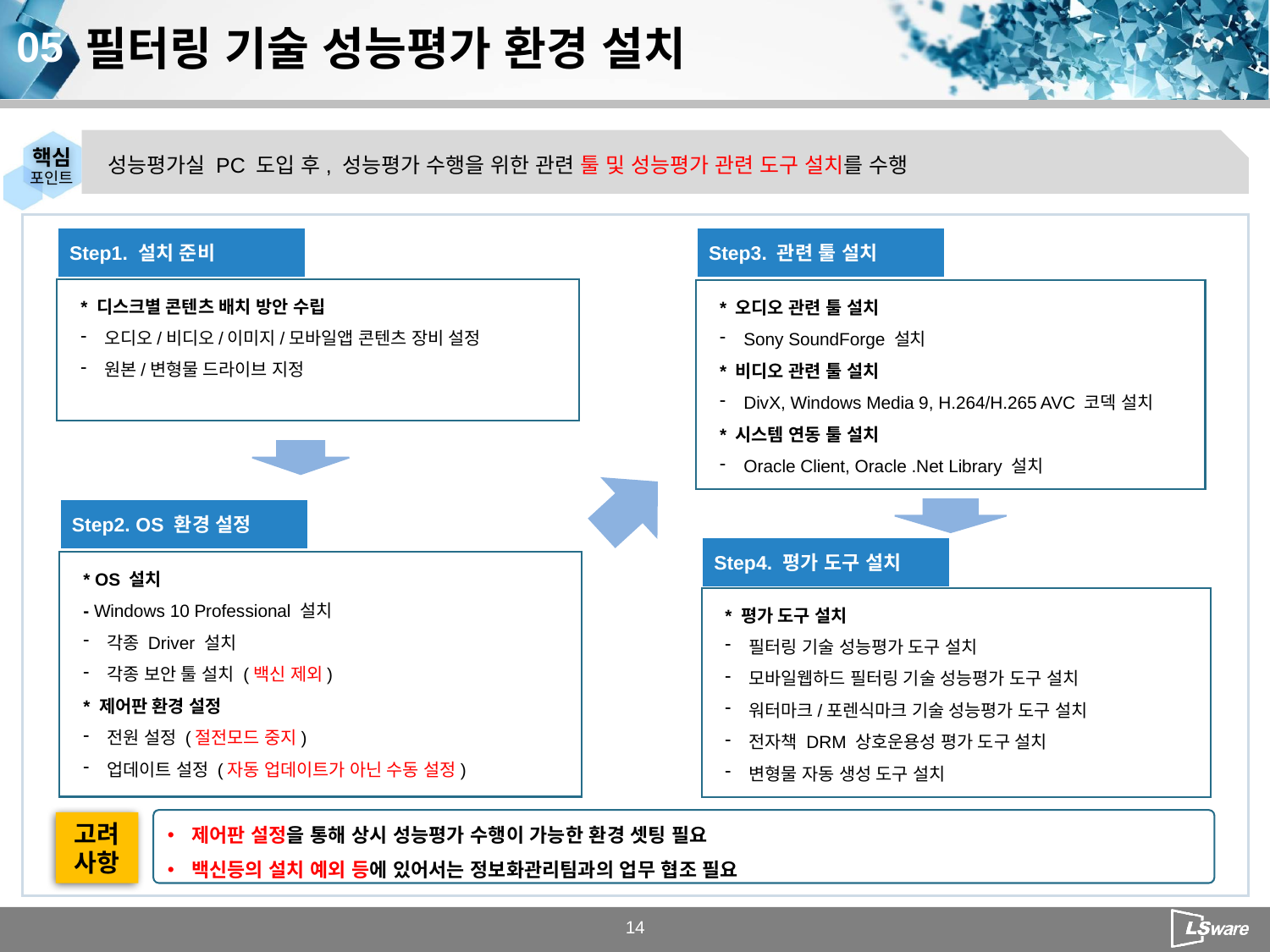

# 필터링 기술 성능평가 환경 설치
05
성능평가실 PC 도입 후, 성능평가 수행을 위한 관련 툴 및 성능평가 관련 도구 설치를 수행
Step1. 설치 준비
Step3. 관련 툴 설치
* 디스크별 콘텐츠 배치 방안 수립
오디오/비디오/이미지/모바일앱 콘텐츠 장비 설정
원본/변형물 드라이브 지정

* 오디오 관련 툴 설치
Sony SoundForge 설치
* 비디오 관련 툴 설치
DivX, Windows Media 9, H.264/H.265 AVC 코덱 설치
* 시스템 연동 툴 설치
Oracle Client, Oracle .Net Library 설치

Step2. OS 환경 설정

Step4. 평가 도구 설치
* OS 설치
- Windows 10 Professional 설치
각종 Driver 설치
각종 보안 툴 설치 (백신 제외)
* 제어판 환경 설정
전원 설정 (절전모드 중지)
업데이트 설정 (자동 업데이트가 아닌 수동 설정)

* 평가 도구 설치
필터링 기술 성능평가 도구 설치
모바일웹하드 필터링 기술 성능평가 도구 설치
워터마크/포렌식마크 기술 성능평가 도구 설치
전자책 DRM 상호운용성 평가 도구 설치
변형물 자동 생성 도구 설치

제어판 설정을 통해 상시 성능평가 수행이 가능한 환경 셋팅 필요
백신등의 설치 예외 등에 있어서는 정보화관리팀과의 업무 협조 필요
고려
사항